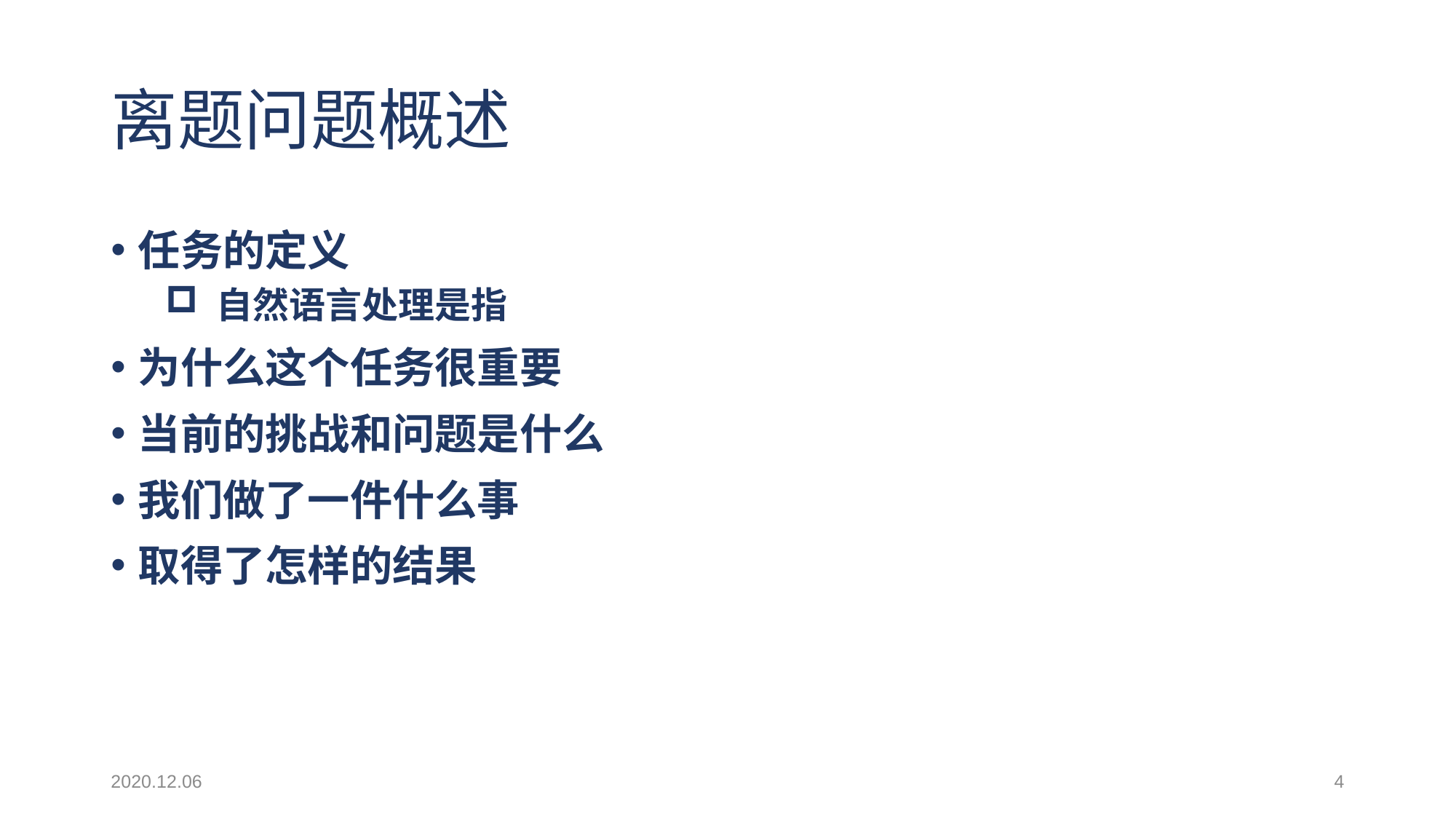

# 离题问题概述
任务的定义
 自然语言处理是指
为什么这个任务很重要
当前的挑战和问题是什么
我们做了一件什么事
取得了怎样的结果
2020.12.06
4